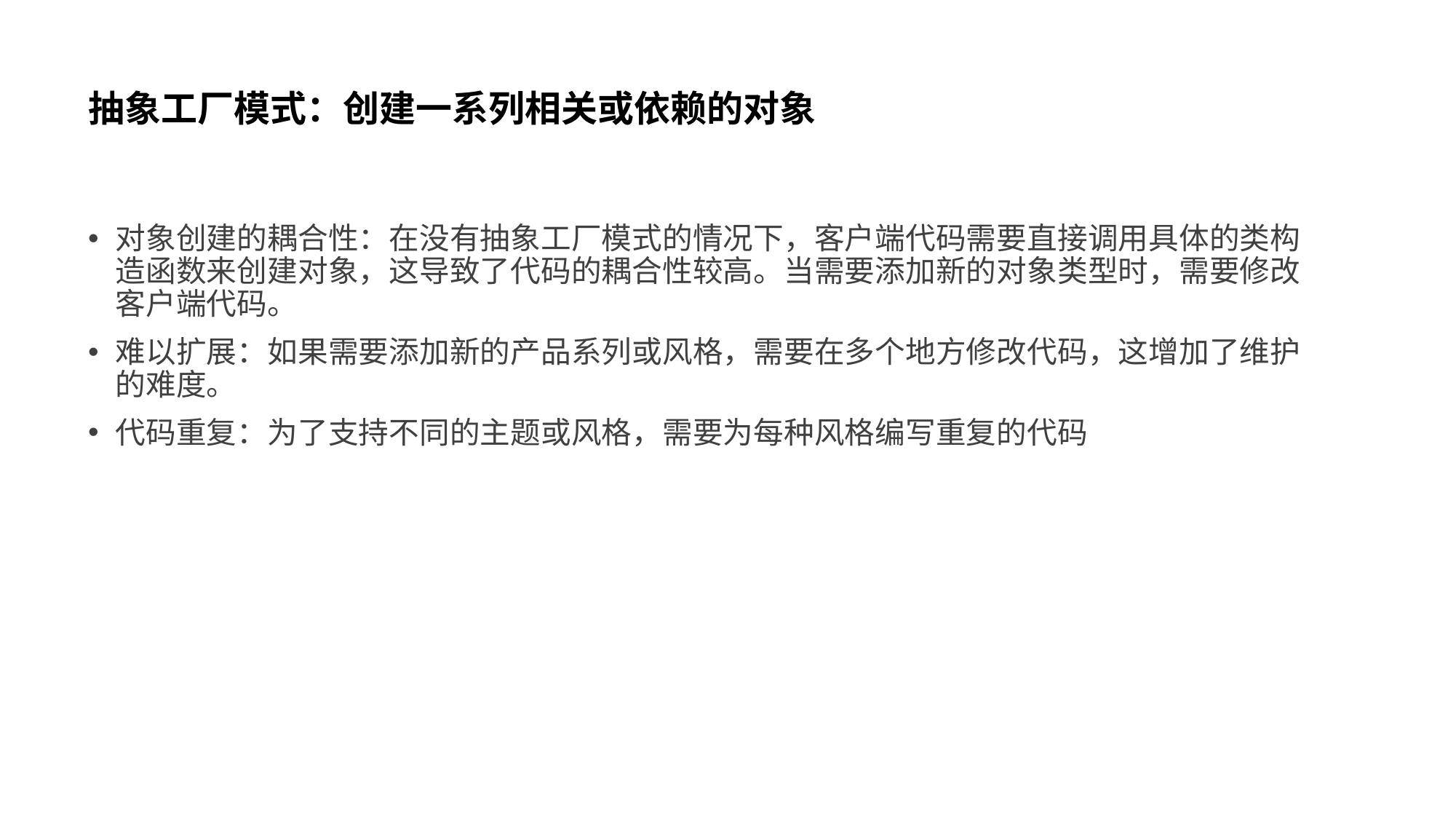

# 抽象工厂模式：创建一系列相关或依赖的对象
对象创建的耦合性：在没有抽象工厂模式的情况下，客户端代码需要直接调用具体的类构造函数来创建对象，这导致了代码的耦合性较高。当需要添加新的对象类型时，需要修改客户端代码。
难以扩展：如果需要添加新的产品系列或风格，需要在多个地方修改代码，这增加了维护的难度。
代码重复：为了支持不同的主题或风格，需要为每种风格编写重复的代码